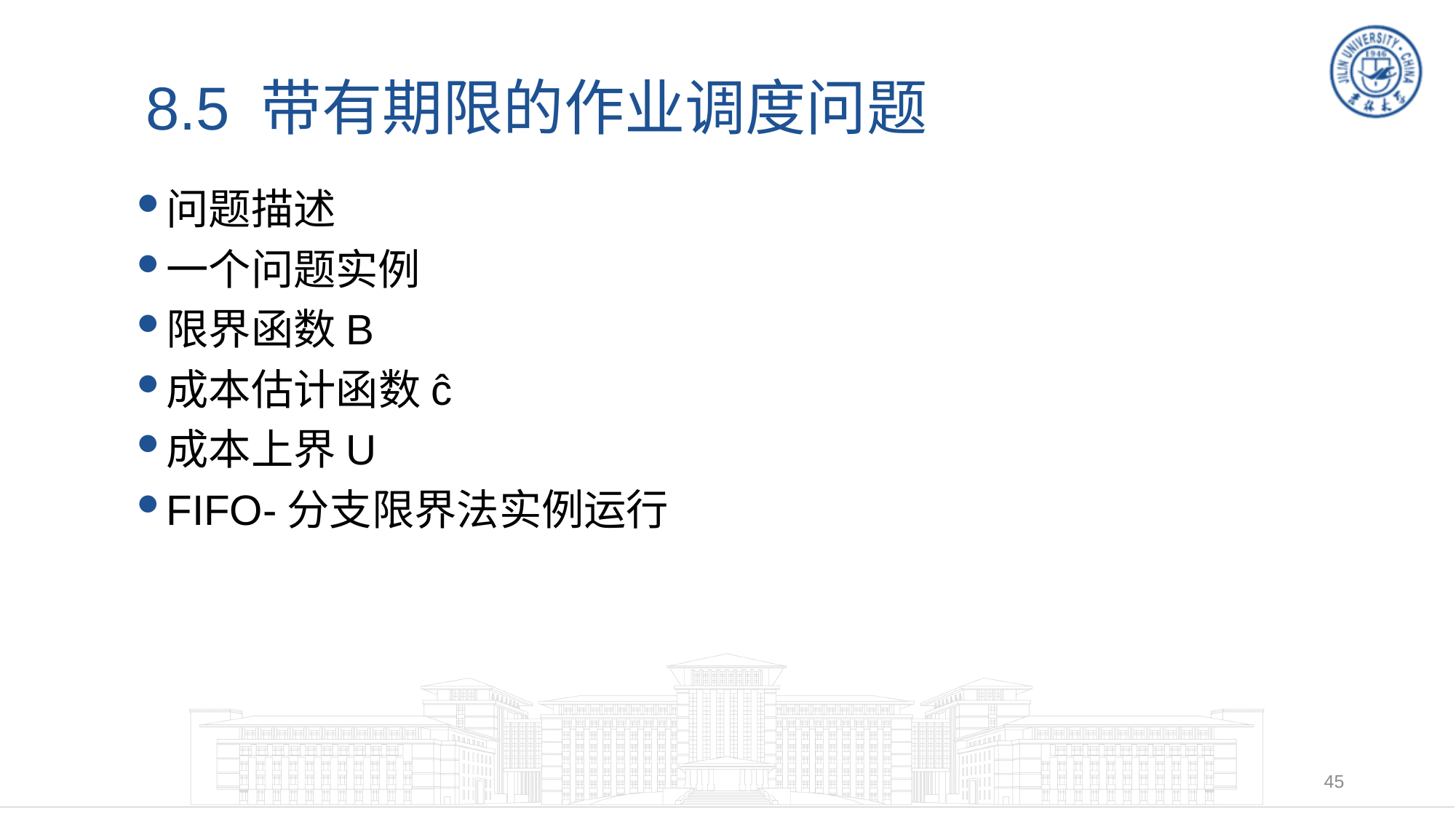

# 8.5 带有期限的作业调度问题
问题描述
一个问题实例
限界函数B
成本估计函数ĉ
成本上界U
FIFO-分支限界法实例运行
45